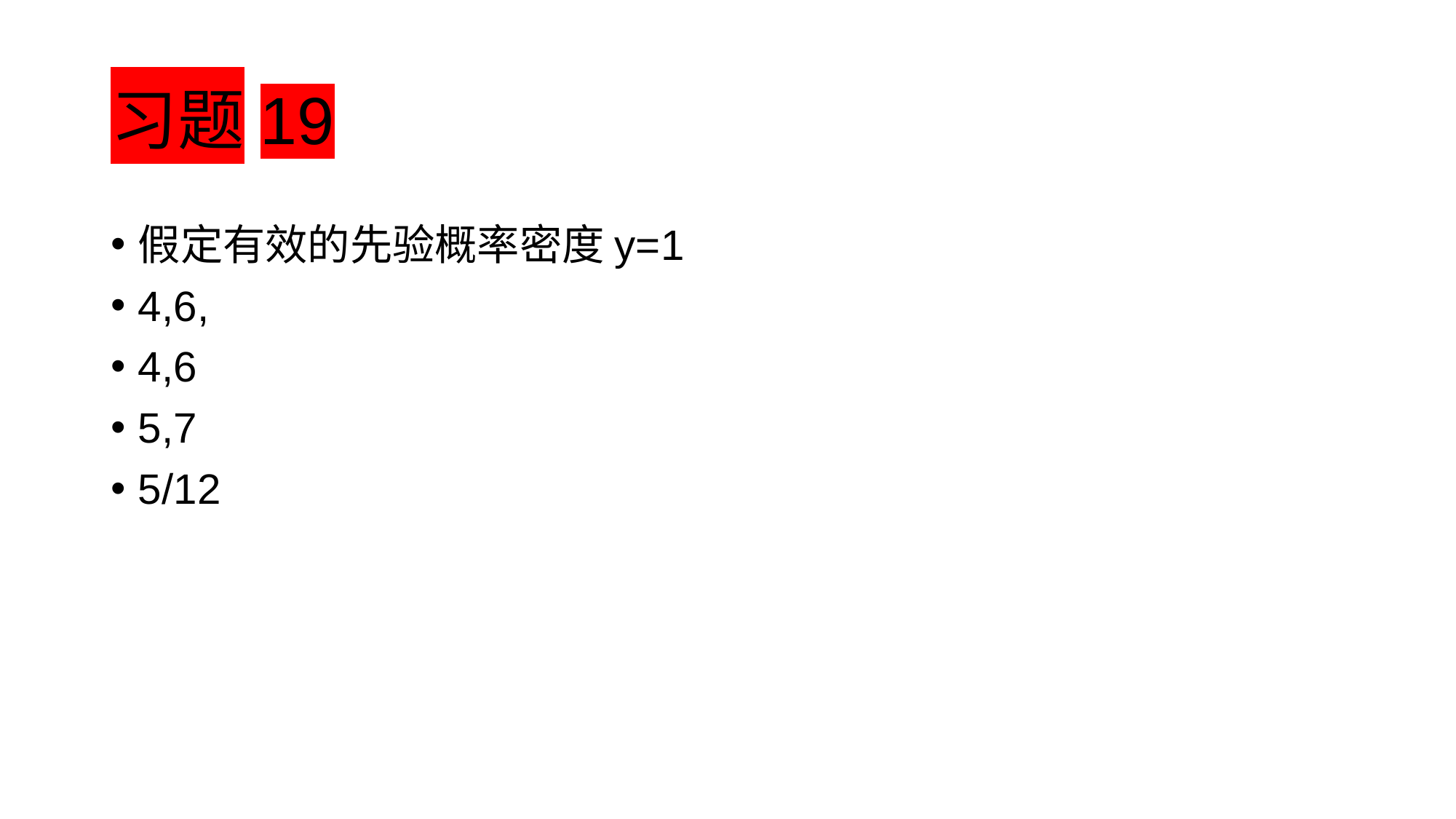

# 习题19
假定有效的先验概率密度y=1
4,6,
4,6
5,7
5/12